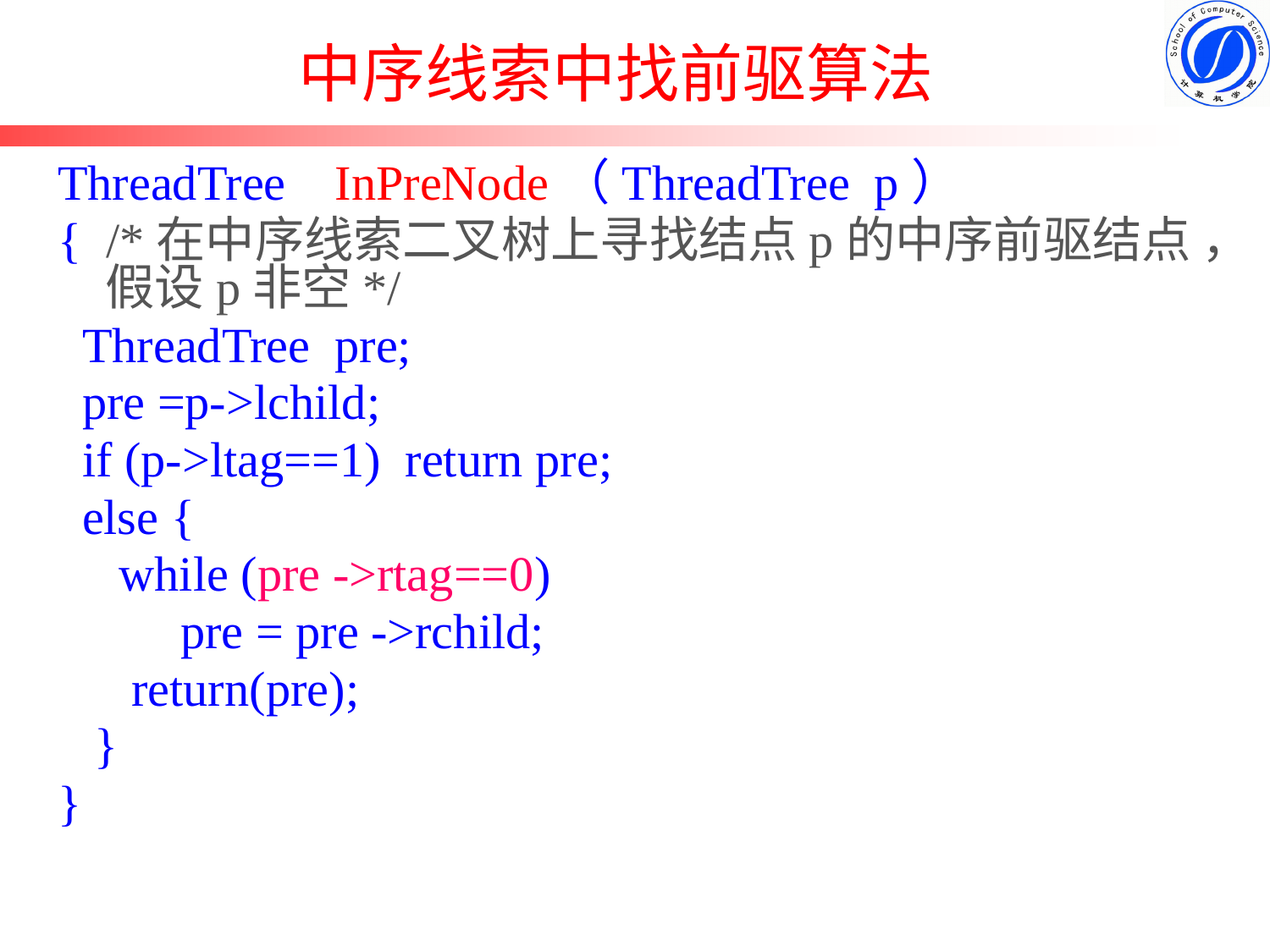

# 中序线索中找前驱算法
ThreadTree    InPreNode（ThreadTree  p）
{  /*在中序线索二叉树上寻找结点p的中序前驱结点 ，假设p非空*/
  ThreadTree  pre;
  pre =p->lchild;
  if (p->ltag==1)  return pre;
  else {
     while (pre ->rtag==0)
          pre = pre ->rchild;
      return(pre);
   }
}